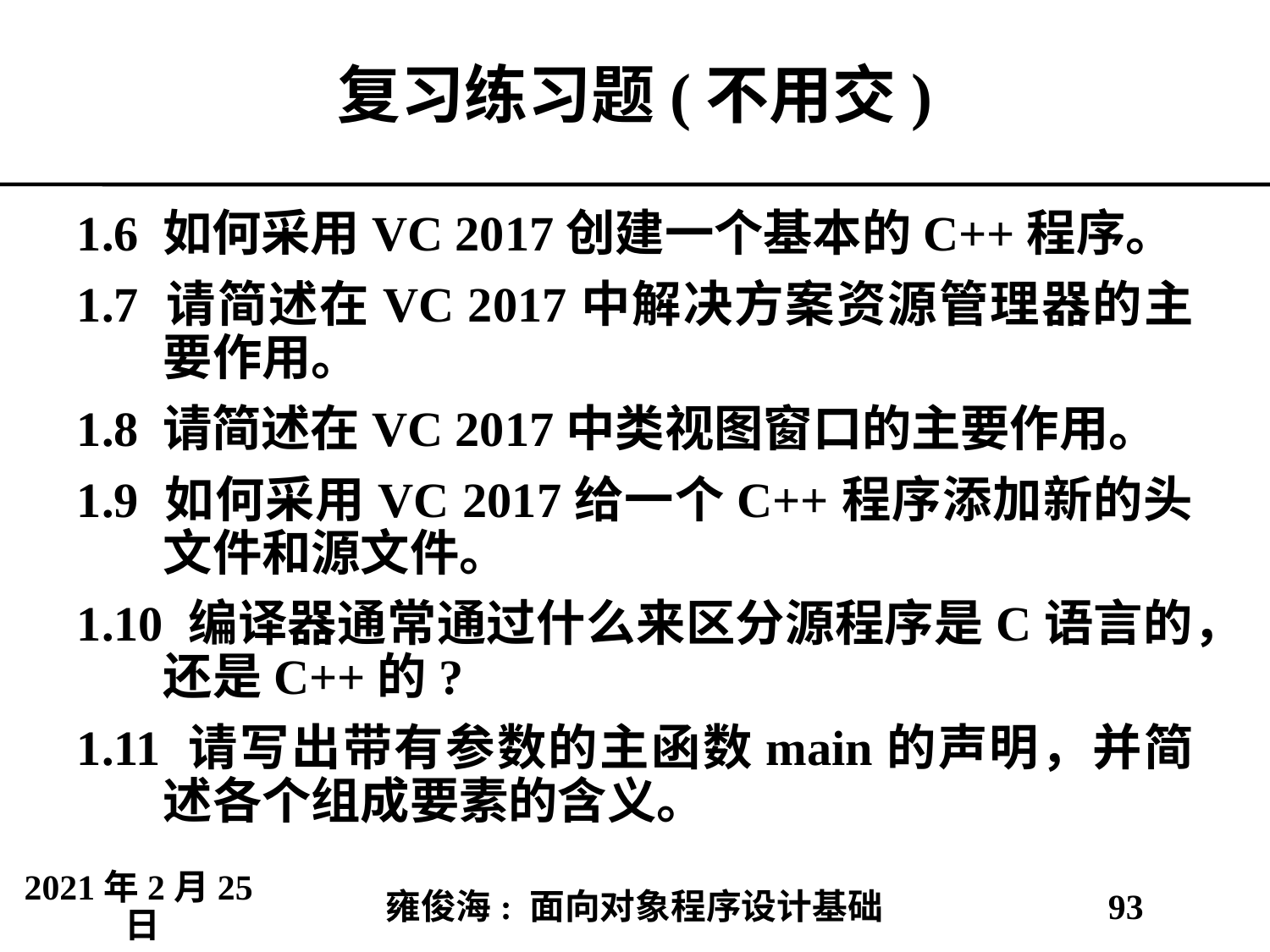

# 复习练习题(不用交)

1.6 如何采用VC 2017创建一个基本的C++程序。
1.7 请简述在VC 2017中解决方案资源管理器的主要作用。
1.8 请简述在VC 2017中类视图窗口的主要作用。
1.9 如何采用VC 2017给一个C++程序添加新的头文件和源文件。
1.10 编译器通常通过什么来区分源程序是C语言的，还是C++的?
1.11 请写出带有参数的主函数main的声明，并简述各个组成要素的含义。
2021年2月25日
雍俊海: 面向对象程序设计基础
93